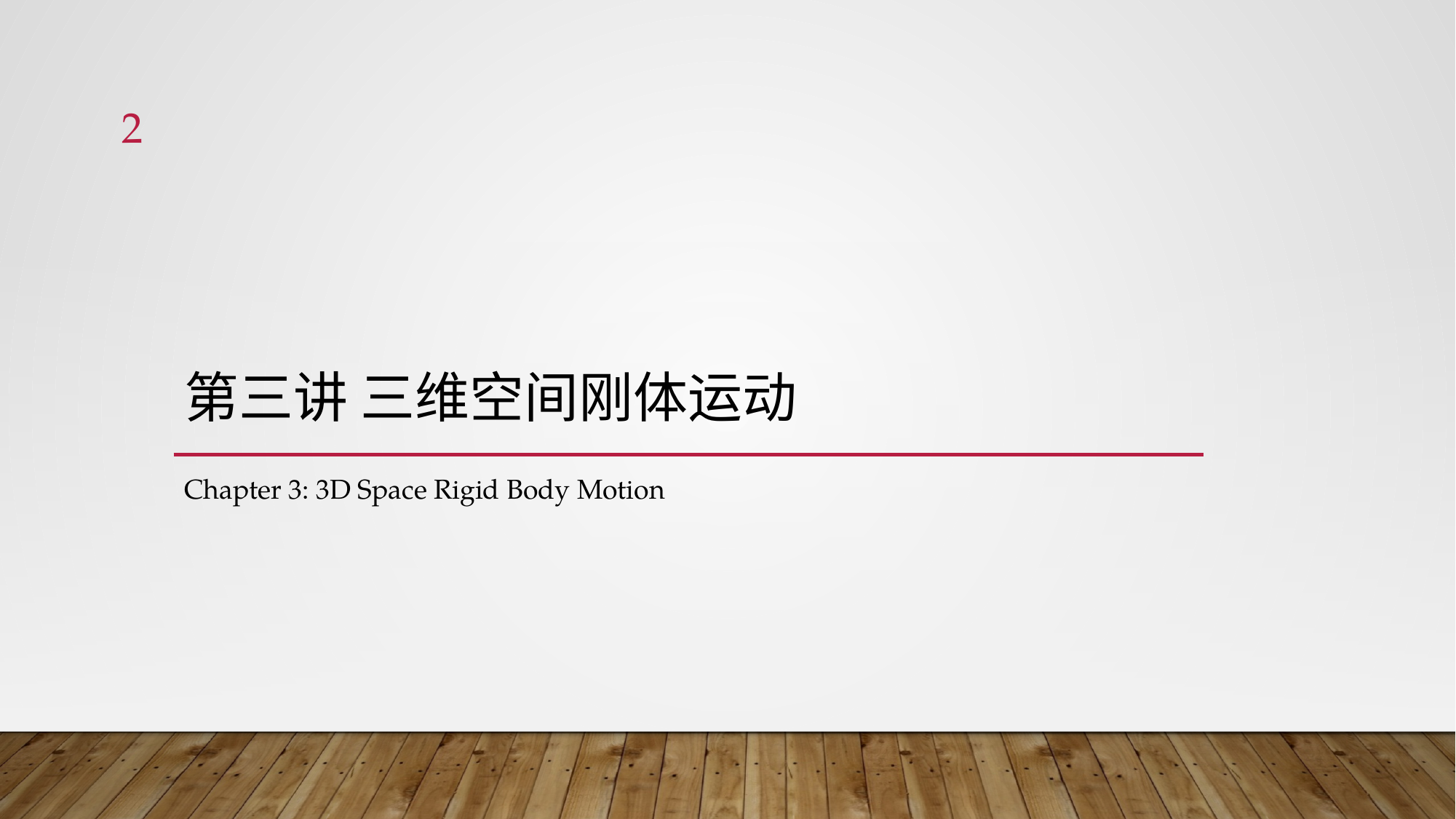

2
# 第三讲 三维空间刚体运动
Chapter 3: 3D Space Rigid Body Motion